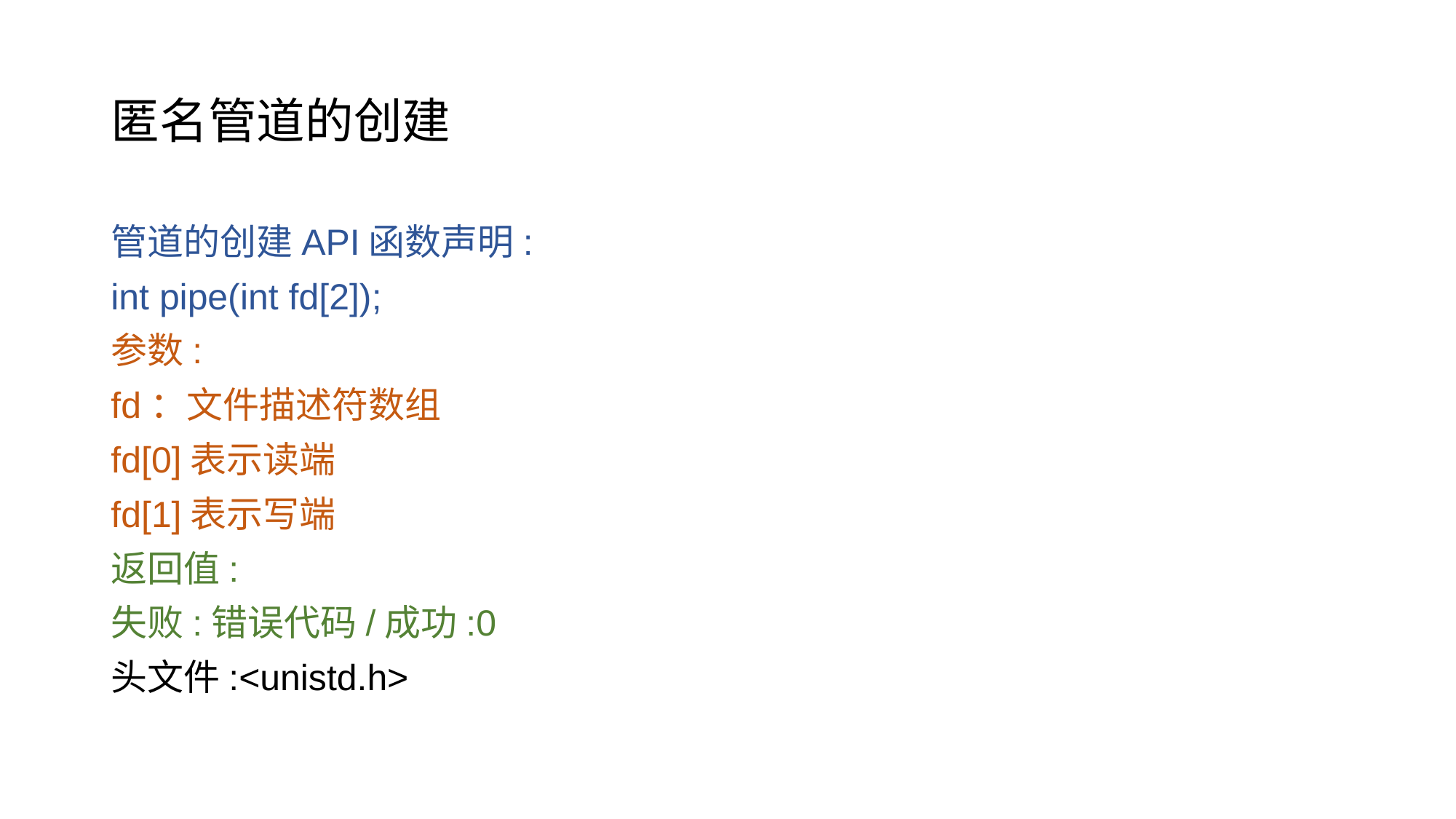

# 匿名管道的创建
管道的创建API函数声明:
int pipe(int fd[2]);
参数:
fd：文件描述符数组
fd[0]表示读端
fd[1]表示写端
返回值:
失败:错误代码/成功:0
头文件:<unistd.h>